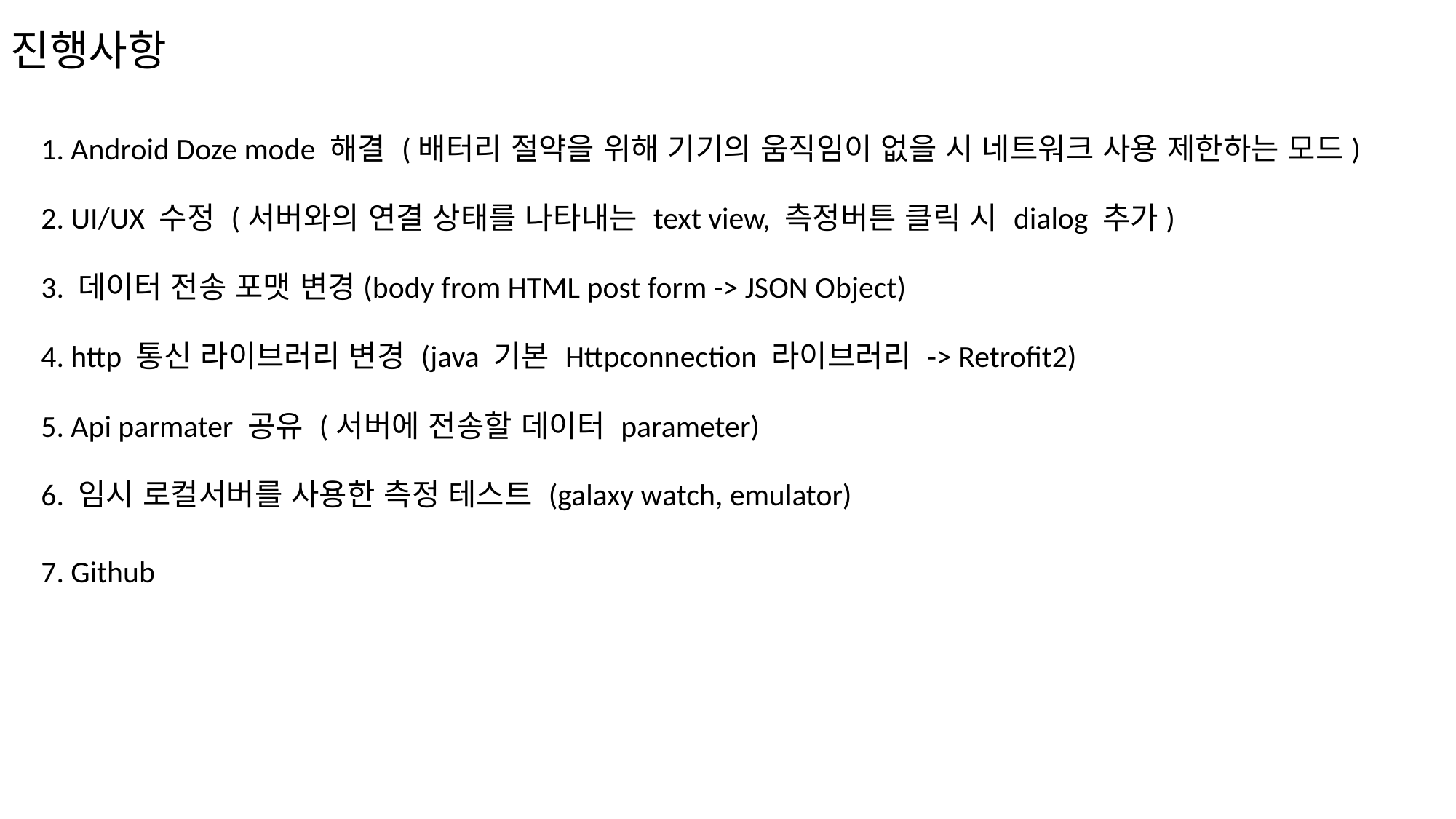

진행사항
1. Android Doze mode 해결 (배터리 절약을 위해 기기의 움직임이 없을 시 네트워크 사용 제한하는 모드)
2. UI/UX 수정 (서버와의 연결 상태를 나타내는 text view, 측정버튼 클릭 시 dialog 추가)
3. 데이터 전송 포맷 변경(body from HTML post form -> JSON Object)
4. http 통신 라이브러리 변경 (java 기본 Httpconnection 라이브러리 -> Retrofit2)
5. Api parmater 공유 (서버에 전송할 데이터 parameter)
6. 임시 로컬서버를 사용한 측정 테스트 (galaxy watch, emulator)
7. Github